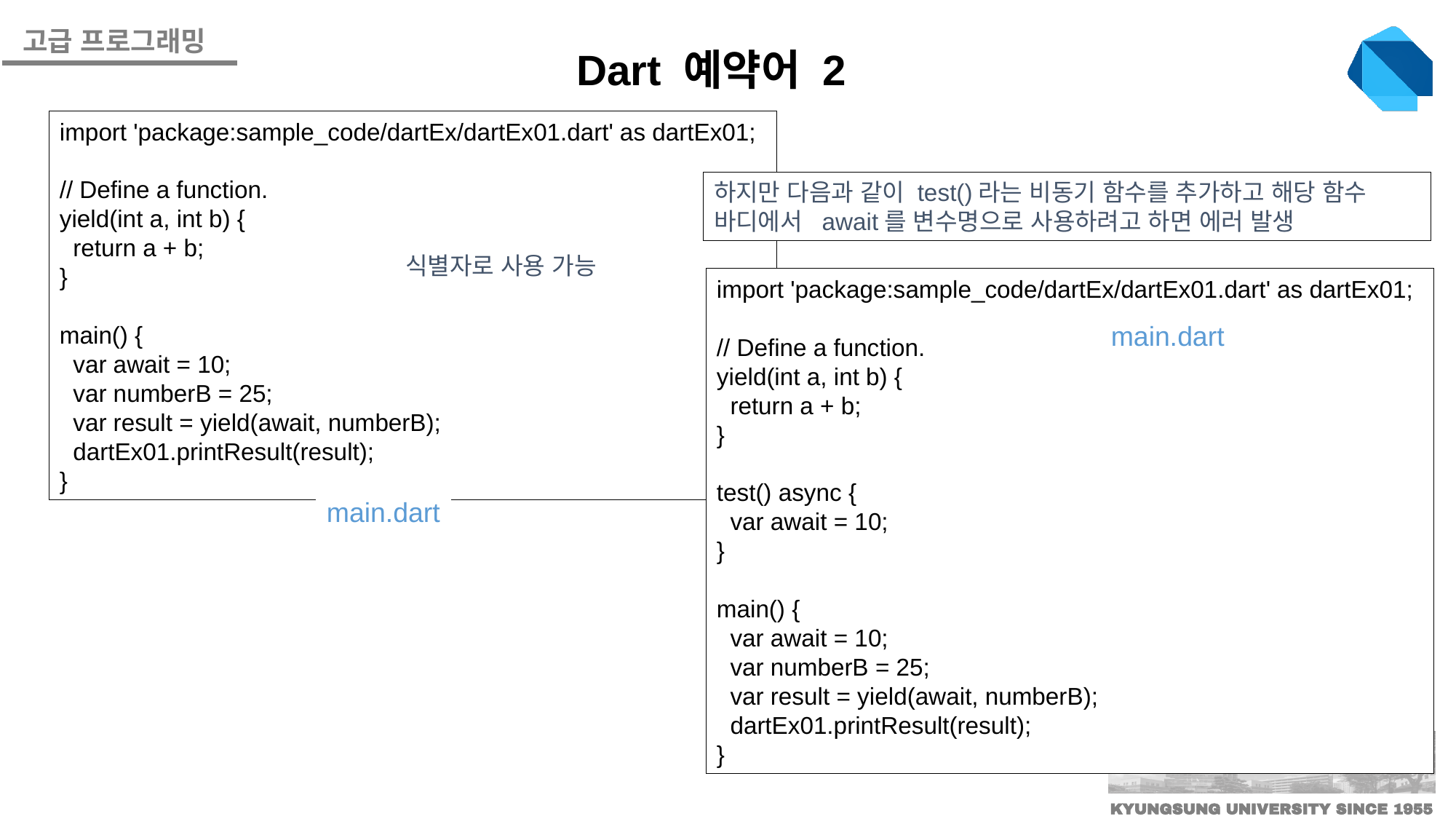

Dart 예약어 2
import 'package:sample_code/dartEx/dartEx01.dart' as dartEx01;

// Define a function.
yield(int a, int b) {
  return a + b;
}

main() {
  var await = 10;
  var numberB = 25;
  var result = yield(await, numberB);
  dartEx01.printResult(result);
}
하지만 다음과 같이 test()라는 비동기 함수를 추가하고 해당 함수 바디에서  await를 변수명으로 사용하려고 하면 에러 발생
식별자로 사용 가능
import 'package:sample_code/dartEx/dartEx01.dart' as dartEx01;

// Define a function.
yield(int a, int b) {
  return a + b;
}

test() async {
  var await = 10;
}

main() {
  var await = 10;
  var numberB = 25;
  var result = yield(await, numberB);
  dartEx01.printResult(result);
}
main.dart
main.dart